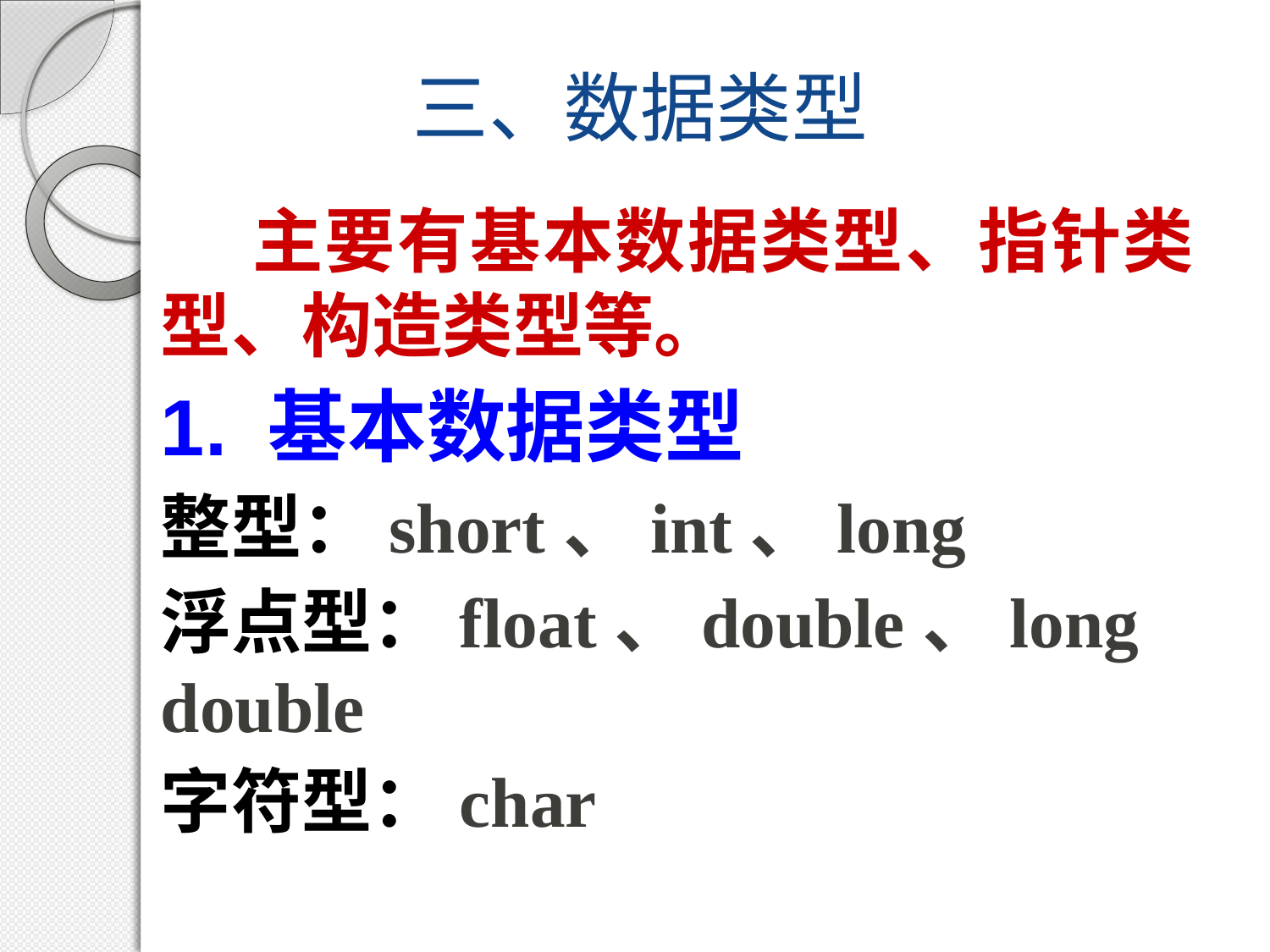

# 三、数据类型
    主要有基本数据类型、指针类型、构造类型等。
1. 基本数据类型
整型：short、int、long
浮点型：float、double、long double
字符型：char

55